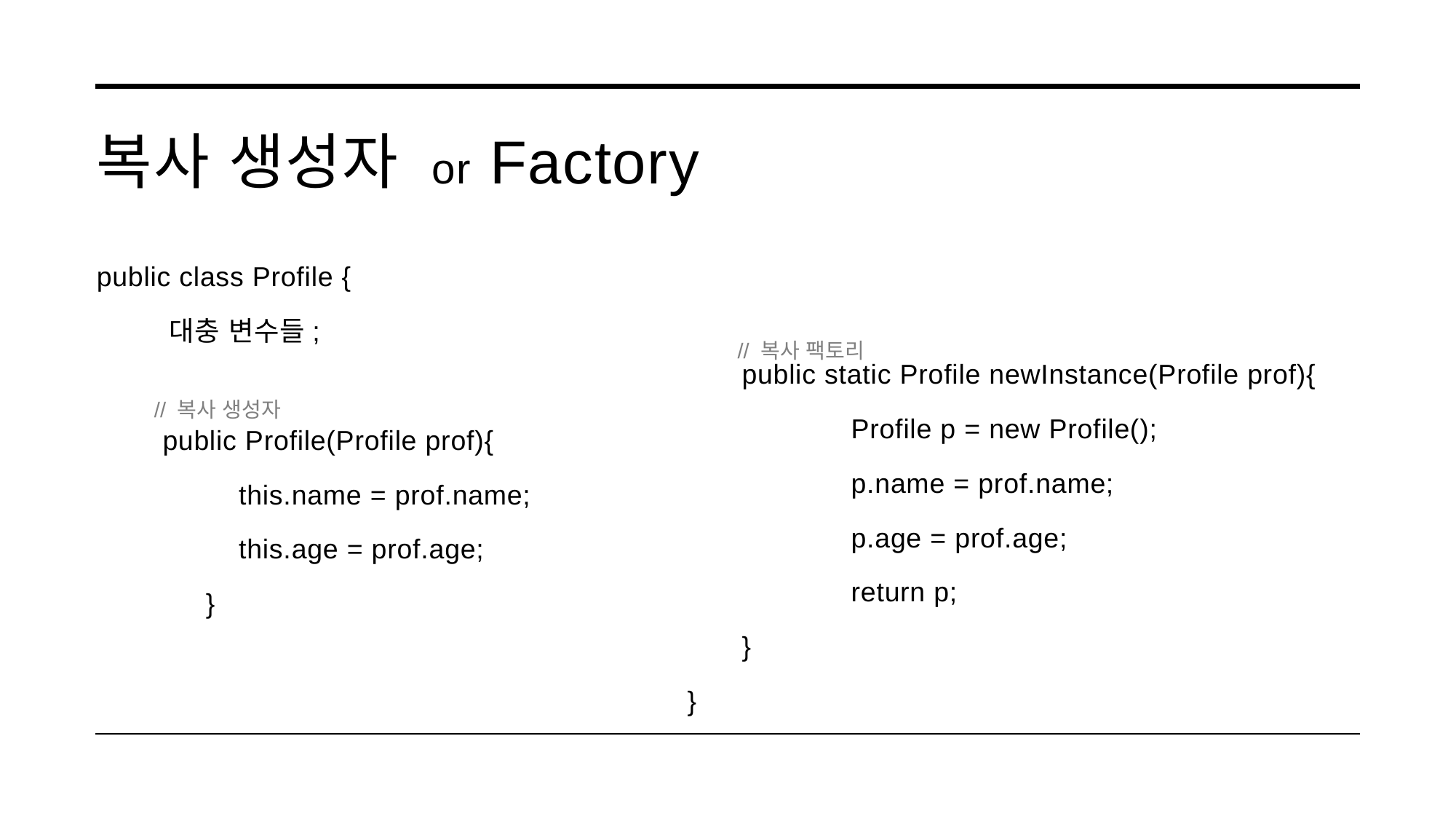

# 복사 생성자 or Factory
public class Profile {
        대충 변수들;

        public Profile(Profile prof){
	    this.name = prof.name;
	    this.age = prof.age;
	}

public static Profile newInstance(Profile prof){
	Profile p = new Profile();
	p.name = prof.name;
	p.age = prof.age;
	return p;
}
}
// 복사 팩토리
// 복사 생성자